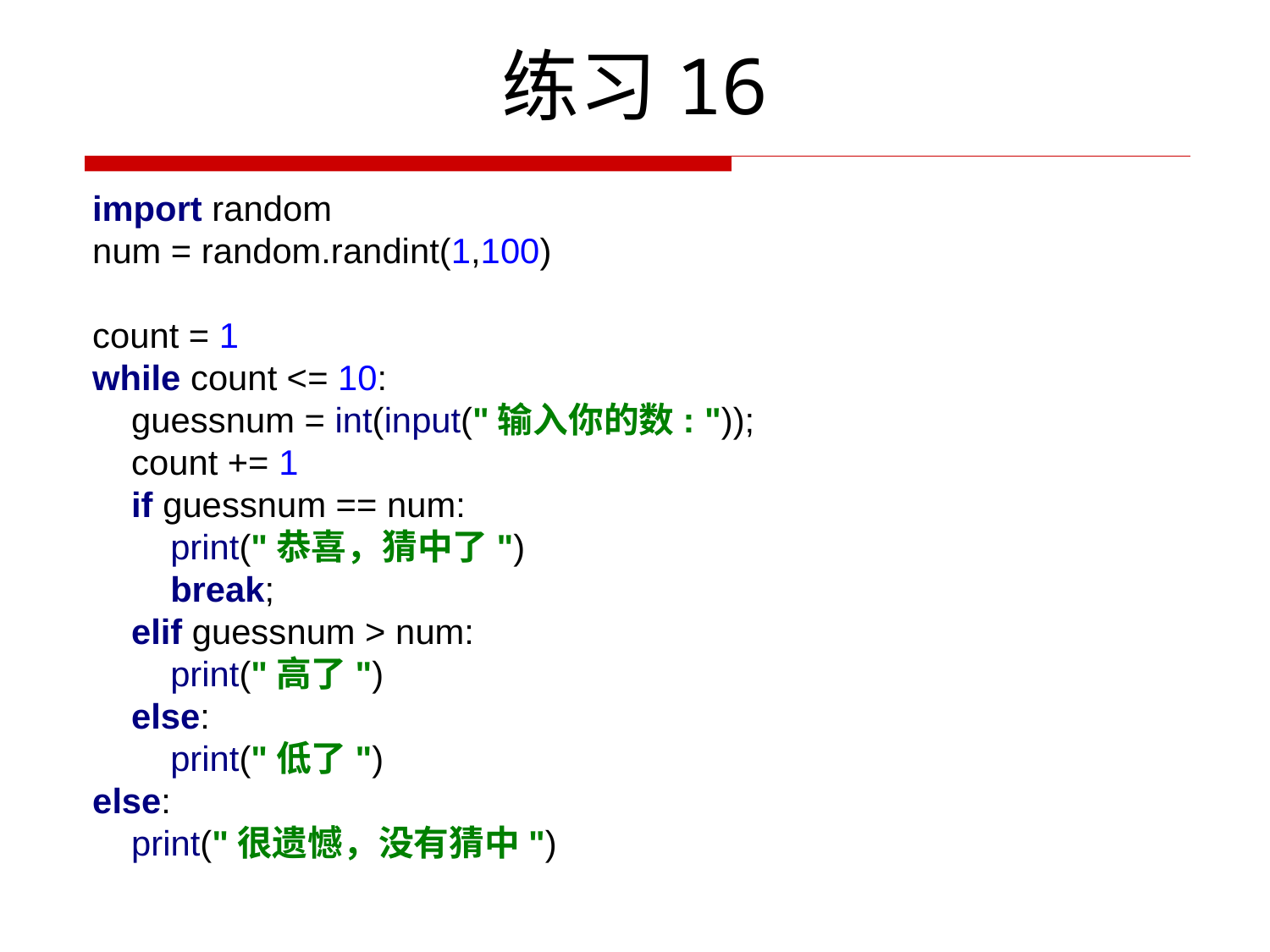

# 练习16
import random
num = random.randint(1,100)
count = 1
while count <= 10:
    guessnum = int(input("输入你的数: "));
    count += 1
    if guessnum == num:
        print("恭喜，猜中了")
        break;
    elif guessnum > num:
        print("高了")
    else:
        print("低了")
else:
    print("很遗憾，没有猜中")
91